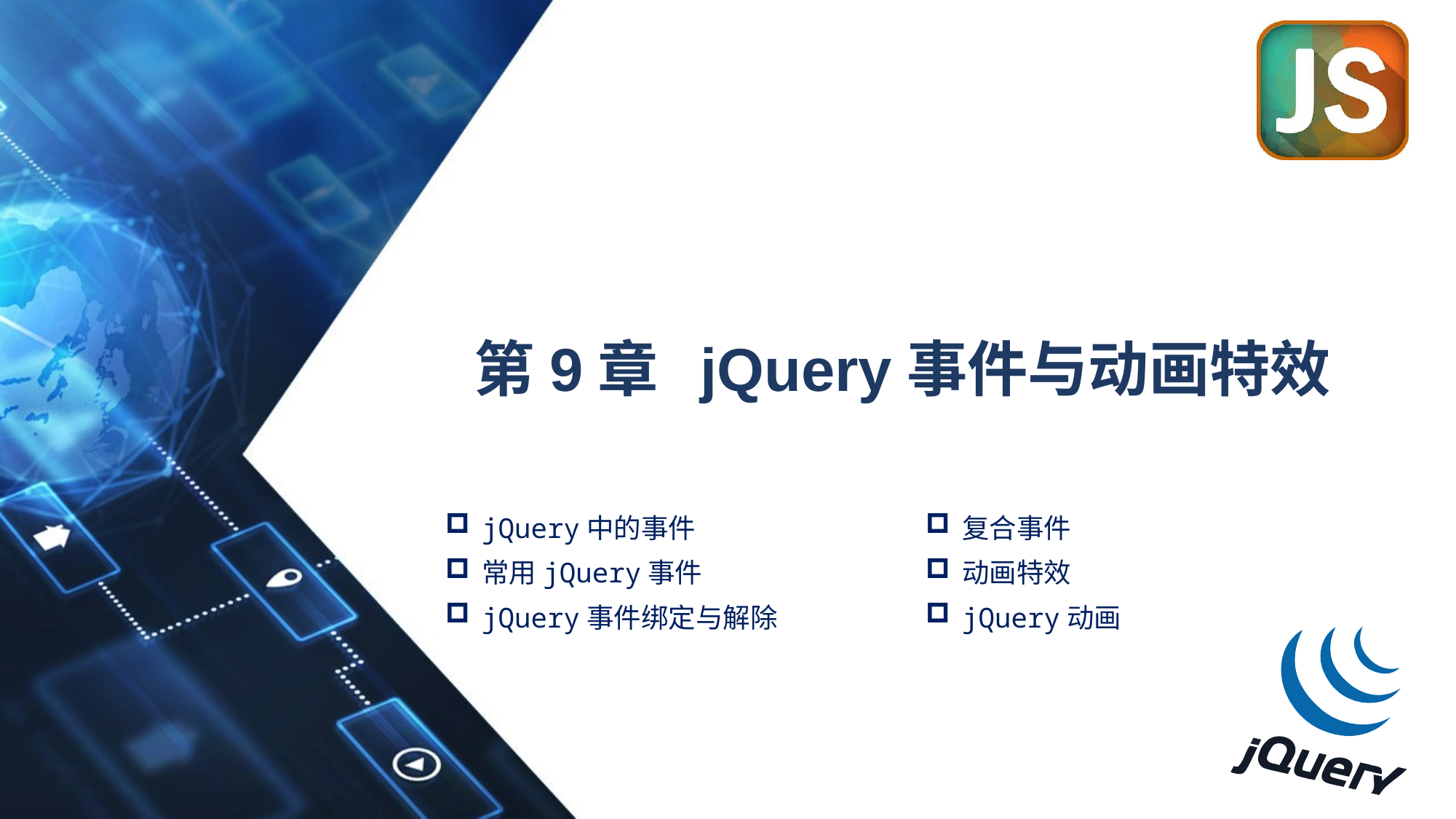

# 第9章  jQuery事件与动画特效
jQuery中的事件
常用jQuery事件
jQuery事件绑定与解除
复合事件
动画特效
jQuery动画